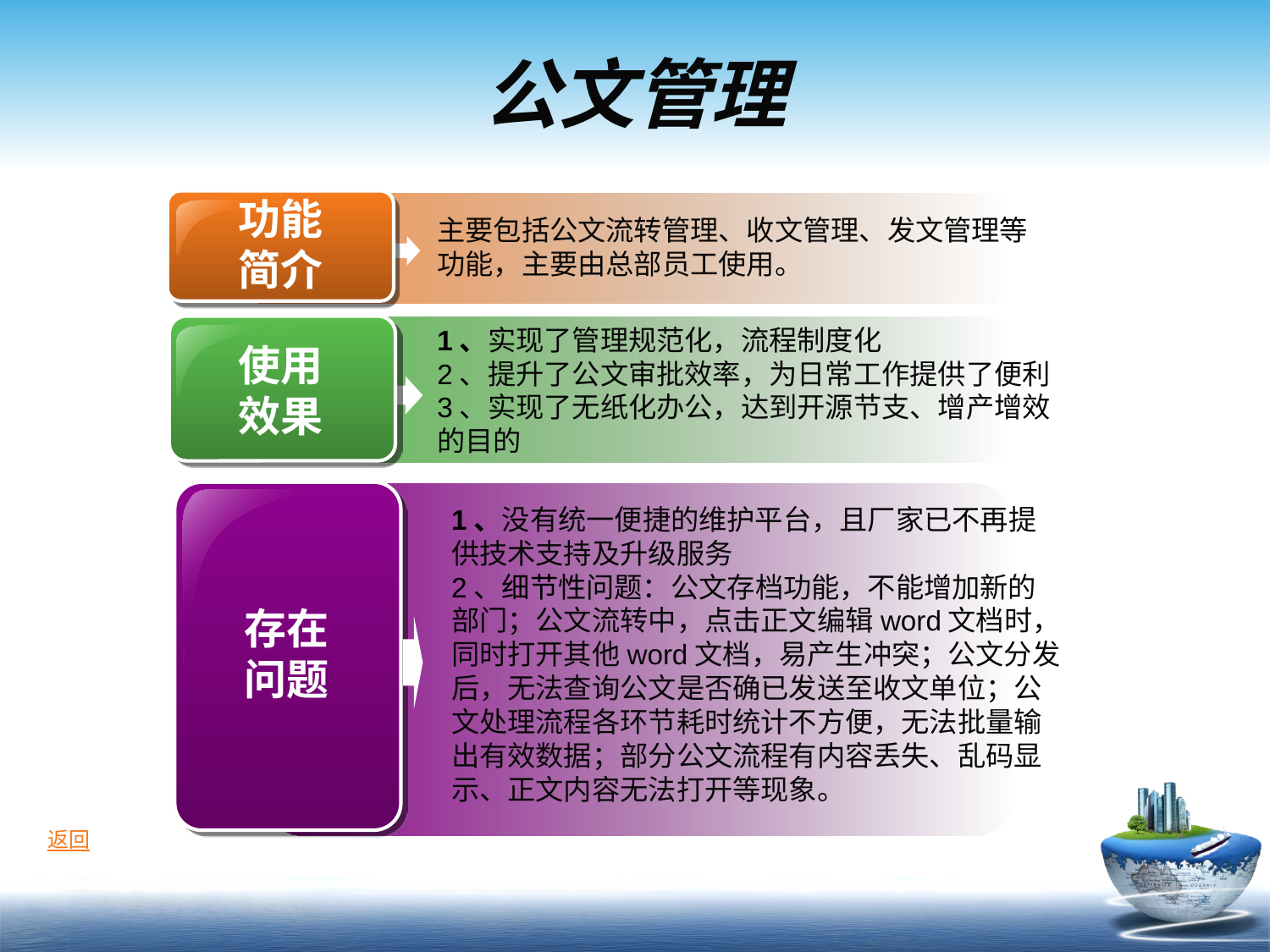

# 公文管理
功能
简介

主要包括公文流转管理、收文管理、发文管理等功能，主要由总部员工使用。

1、实现了管理规范化，流程制度化
2、提升了公文审批效率，为日常工作提供了便利
3、实现了无纸化办公，达到开源节支、增产增效的目的

使用
效果

1、没有统一便捷的维护平台，且厂家已不再提供技术支持及升级服务
2、细节性问题：公文存档功能，不能增加新的部门；公文流转中，点击正文编辑word文档时，同时打开其他word文档，易产生冲突；公文分发后，无法查询公文是否确已发送至收文单位；公文处理流程各环节耗时统计不方便，无法批量输出有效数据；部分公文流程有内容丢失、乱码显示、正文内容无法打开等现象。
存在
问题

返回